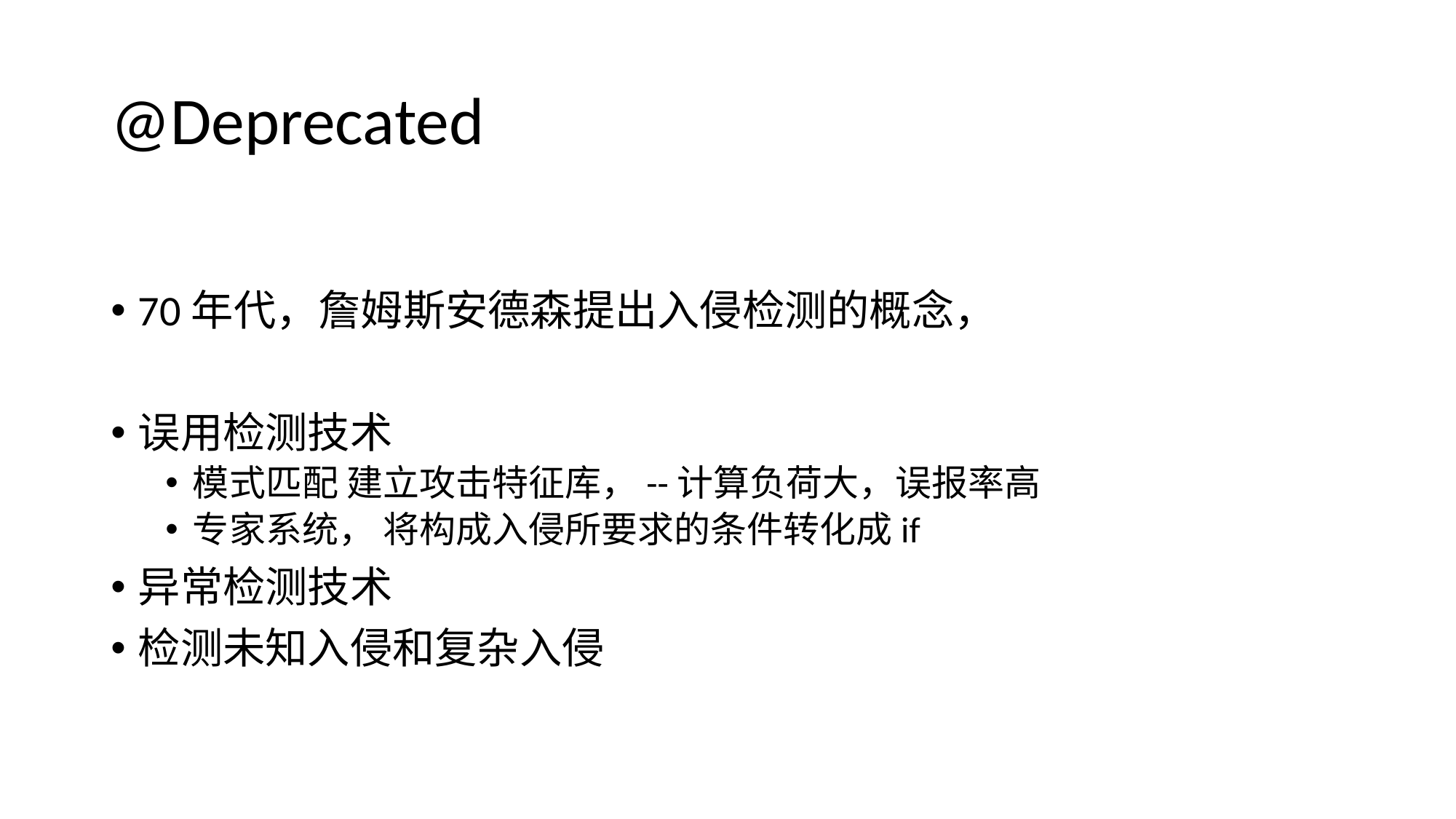

# @Deprecated

70年代，詹姆斯安德森提出入侵检测的概念，

误用检测技术
模式匹配 建立攻击特征库，--计算负荷大，误报率高
专家系统， 将构成入侵所要求的条件转化成if
异常检测技术
检测未知入侵和复杂入侵